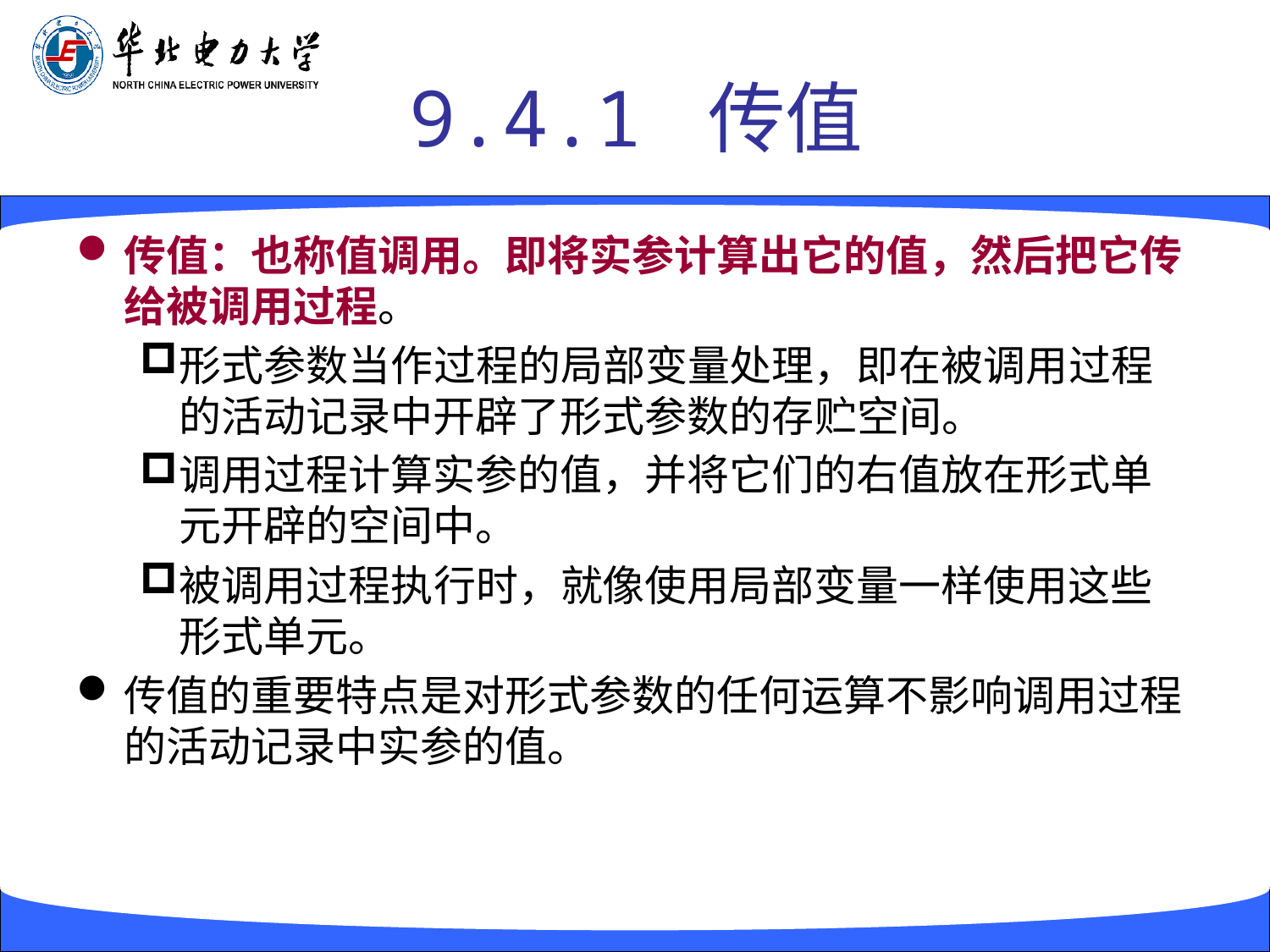

# 9.4.1 传值
传值：也称值调用。即将实参计算出它的值，然后把它传给被调用过程。
形式参数当作过程的局部变量处理，即在被调用过程的活动记录中开辟了形式参数的存贮空间。
调用过程计算实参的值，并将它们的右值放在形式单元开辟的空间中。
被调用过程执行时，就像使用局部变量一样使用这些形式单元。
传值的重要特点是对形式参数的任何运算不影响调用过程的活动记录中实参的值。